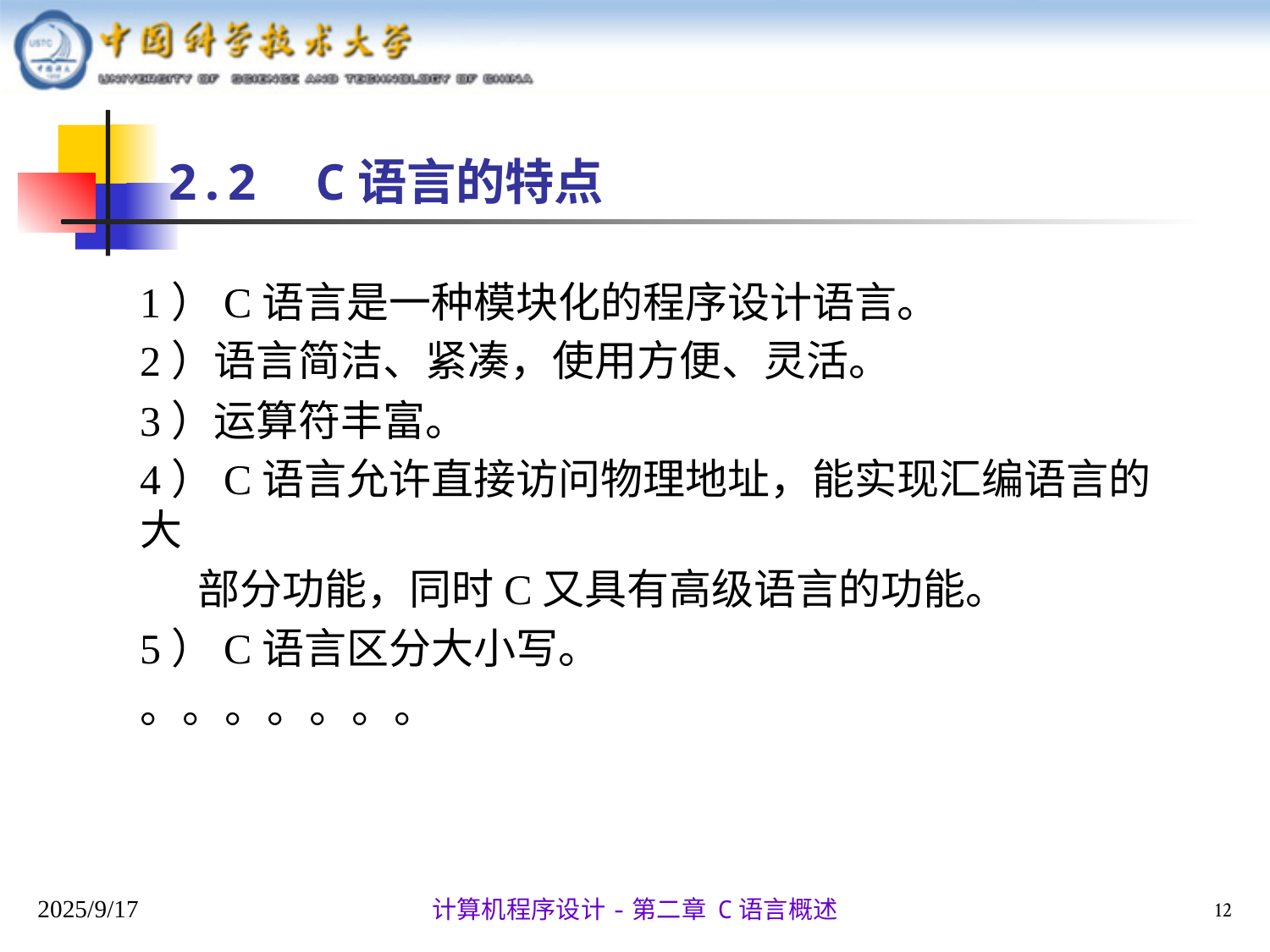

# 2.2  C语言的特点
1）C语言是一种模块化的程序设计语言。
2）语言简洁、紧凑，使用方便、灵活。
3）运算符丰富。
4）C语言允许直接访问物理地址，能实现汇编语言的大
     部分功能，同时C又具有高级语言的功能。
5）C语言区分大小写。
。。。。。。。

2025/9/17
12
计算机程序设计-第二章 C语言概述